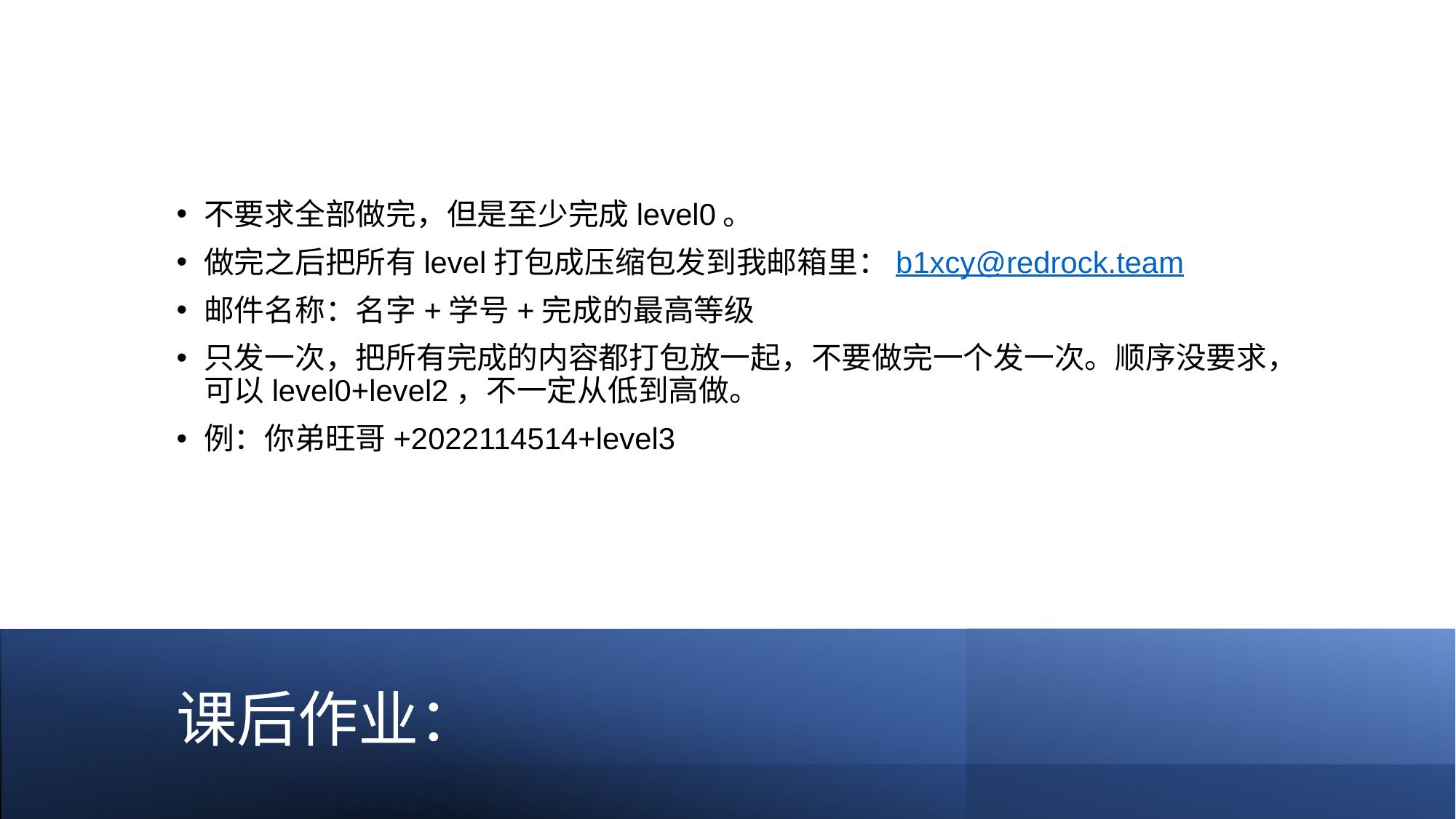

不要求全部做完，但是至少完成level0。
做完之后把所有level打包成压缩包发到我邮箱里：b1xcy@redrock.team
邮件名称：名字+学号+完成的最高等级
只发一次，把所有完成的内容都打包放一起，不要做完一个发一次。顺序没要求，可以level0+level2，不一定从低到高做。
例：你弟旺哥+2022114514+level3

# 课后作业：